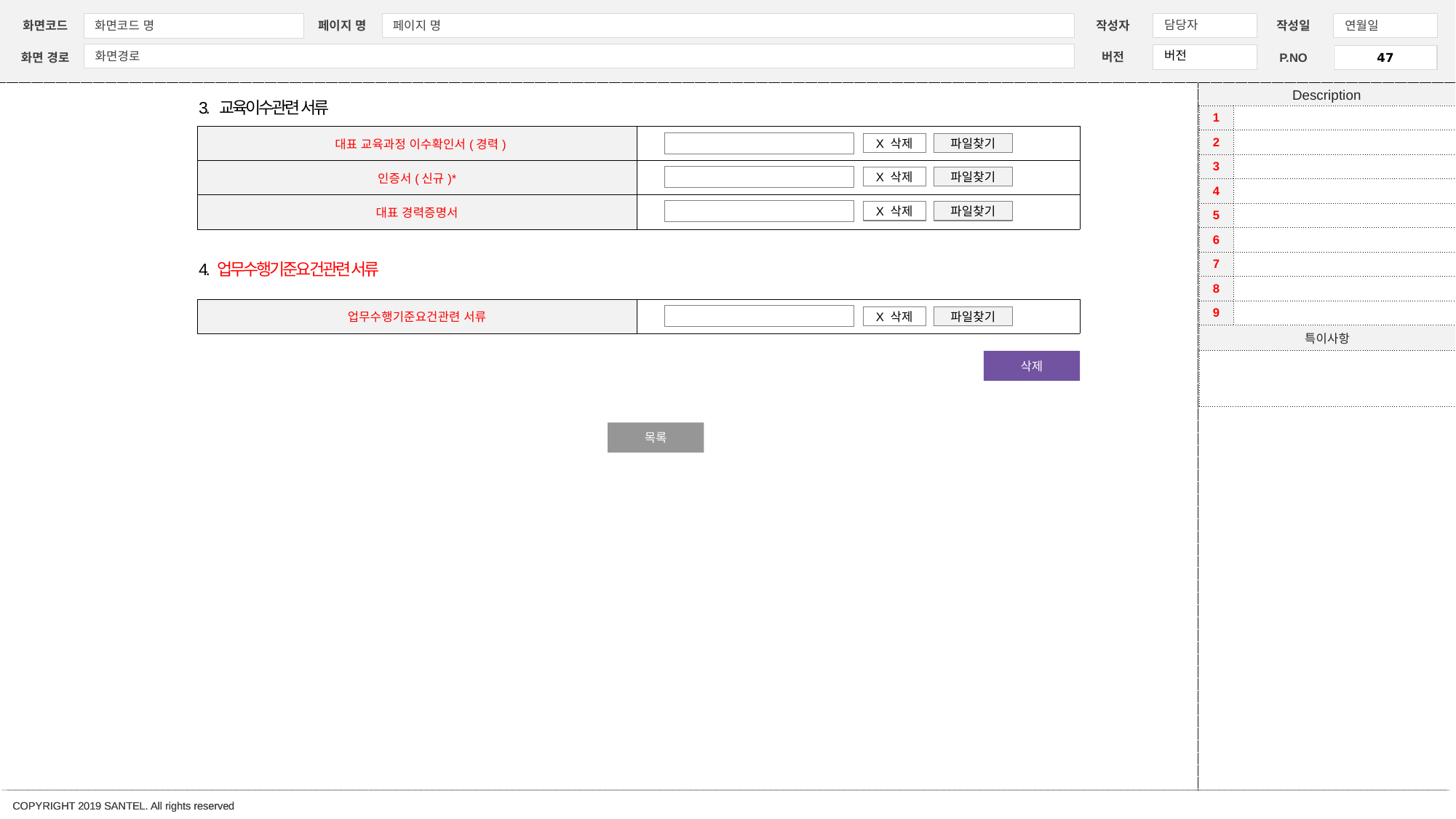

3.  교육이수관련 서류
| 1 |  |
| --- | --- |
| 2 |  |
| 3 |  |
| 4 |  |
| 5 |  |
| 6 |  |
| 7 |  |
| 8 |  |
| 9 |  |
| 특이사항 |  |
|  |  |
| 대표 교육과정 이수확인서(경력) |  |
| --- | --- |
| 인증서(신규)\* |  |
| 대표 경력증명서 |  |

X 삭제
파일찾기

X 삭제
파일찾기

X 삭제
파일찾기
4. 업무수행기준요건관련 서류
| 업무수행기준요건관련 서류 |  |
| --- | --- |

X 삭제
파일찾기
삭제
목록